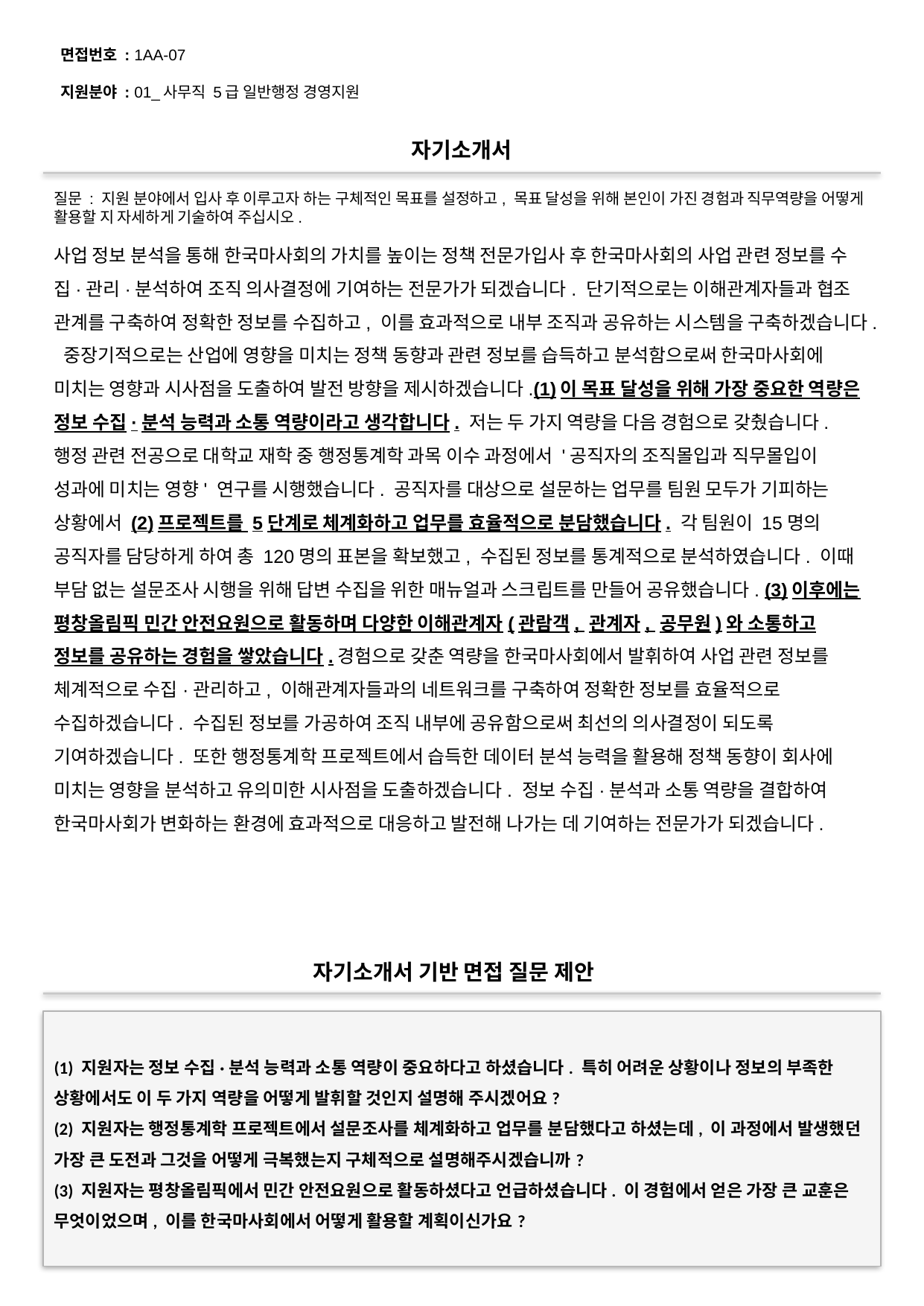

면접번호 : 1AA-07

지원분야 : 01_사무직 5급 일반행정 경영지원
#

자기소개서

질문 : 지원 분야에서 입사 후 이루고자 하는 구체적인 목표를 설정하고, 목표 달성을 위해 본인이 가진 경험과 직무역량을 어떻게 활용할 지 자세하게 기술하여 주십시오.

사업 정보 분석을 통해 한국마사회의 가치를 높이는 정책 전문가입사 후 한국마사회의 사업 관련 정보를 수집·관리·분석하여 조직 의사결정에 기여하는 전문가가 되겠습니다. 단기적으로는 이해관계자들과 협조 관계를 구축하여 정확한 정보를 수집하고, 이를 효과적으로 내부 조직과 공유하는 시스템을 구축하겠습니다. 중장기적으로는 산업에 영향을 미치는 정책 동향과 관련 정보를 습득하고 분석함으로써 한국마사회에 미치는 영향과 시사점을 도출하여 발전 방향을 제시하겠습니다.(1)이 목표 달성을 위해 가장 중요한 역량은 정보 수집·분석 능력과 소통 역량이라고 생각합니다. 저는 두 가지 역량을 다음 경험으로 갖췄습니다. 행정 관련 전공으로 대학교 재학 중 행정통계학 과목 이수 과정에서 '공직자의 조직몰입과 직무몰입이 성과에 미치는 영향' 연구를 시행했습니다. 공직자를 대상으로 설문하는 업무를 팀원 모두가 기피하는 상황에서 (2)프로젝트를 5단계로 체계화하고 업무를 효율적으로 분담했습니다. 각 팀원이 15명의 공직자를 담당하게 하여 총 120명의 표본을 확보했고, 수집된 정보를 통계적으로 분석하였습니다. 이때 부담 없는 설문조사 시행을 위해 답변 수집을 위한 매뉴얼과 스크립트를 만들어 공유했습니다. (3)이후에는 평창올림픽 민간 안전요원으로 활동하며 다양한 이해관계자(관람객, 관계자, 공무원)와 소통하고 정보를 공유하는 경험을 쌓았습니다.경험으로 갖춘 역량을 한국마사회에서 발휘하여 사업 관련 정보를 체계적으로 수집·관리하고, 이해관계자들과의 네트워크를 구축하여 정확한 정보를 효율적으로 수집하겠습니다. 수집된 정보를 가공하여 조직 내부에 공유함으로써 최선의 의사결정이 되도록 기여하겠습니다. 또한 행정통계학 프로젝트에서 습득한 데이터 분석 능력을 활용해 정책 동향이 회사에 미치는 영향을 분석하고 유의미한 시사점을 도출하겠습니다. 정보 수집·분석과 소통 역량을 결합하여 한국마사회가 변화하는 환경에 효과적으로 대응하고 발전해 나가는 데 기여하는 전문가가 되겠습니다.

자기소개서 기반 면접 질문 제안

(1) 지원자는 정보 수집·분석 능력과 소통 역량이 중요하다고 하셨습니다. 특히 어려운 상황이나 정보의 부족한 상황에서도 이 두 가지 역량을 어떻게 발휘할 것인지 설명해 주시겠어요?
(2) 지원자는 행정통계학 프로젝트에서 설문조사를 체계화하고 업무를 분담했다고 하셨는데, 이 과정에서 발생했던 가장 큰 도전과 그것을 어떻게 극복했는지 구체적으로 설명해주시겠습니까?
(3) 지원자는 평창올림픽에서 민간 안전요원으로 활동하셨다고 언급하셨습니다. 이 경험에서 얻은 가장 큰 교훈은 무엇이었으며, 이를 한국마사회에서 어떻게 활용할 계획이신가요?